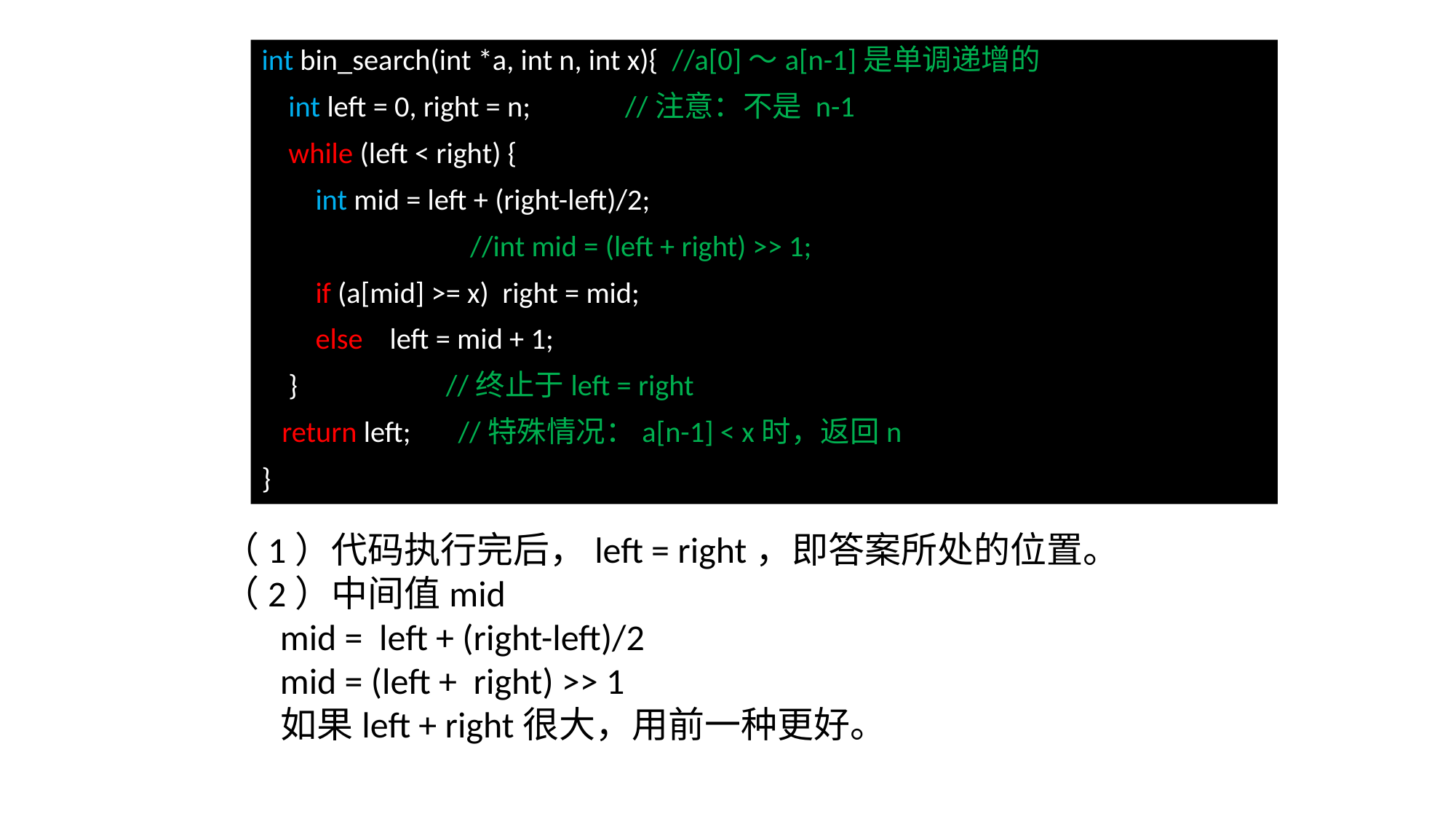

int bin_search(int *a, int n, int x){  //a[0]～a[n-1]是单调递增的
    int left = 0, right = n;              //注意：不是 n-1
    while (left < right) {
        int mid = left + (right-left)/2;
                               //int mid = (left + right) >> 1;
        if (a[mid] >= x)  right = mid;
        else    left = mid + 1;
    }                      //终止于left = right
   return left;       //特殊情况：a[n-1] < x时，返回n
}
（1）代码执行完后，left = right，即答案所处的位置。
（2）中间值mid
       mid =  left + (right-left)/2
       mid = (left +  right) >> 1
      如果left + right很大，用前一种更好。